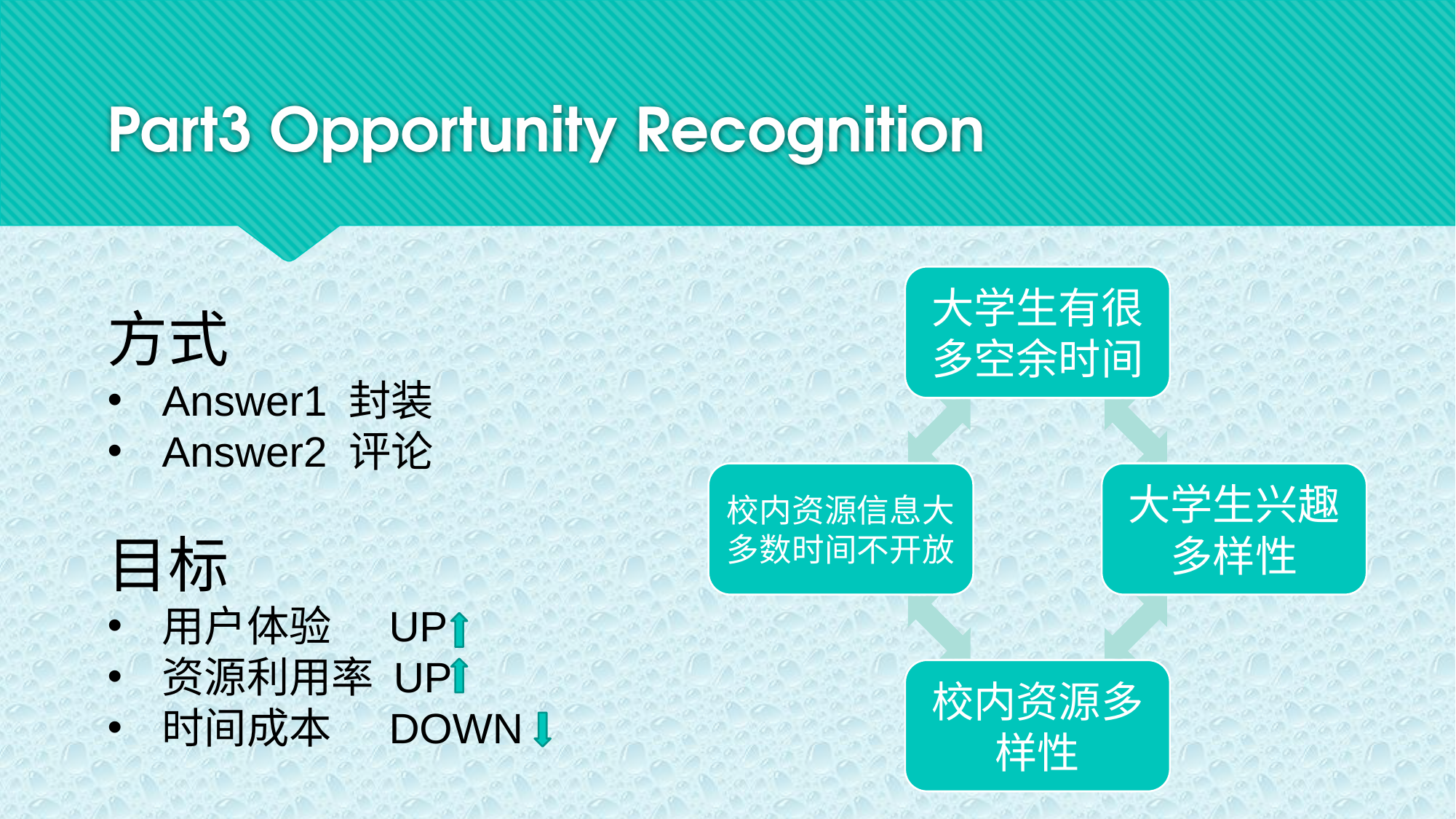

# Part3 Opportunity Recognition
大学生有很多空余时间
大学生兴趣多样性
校内资源多样性
校内资源信息大多数时间不开放
方式
Answer1 封装
Answer2 评论

目标
用户体验     UP
资源利用率 UP
时间成本     DOWN